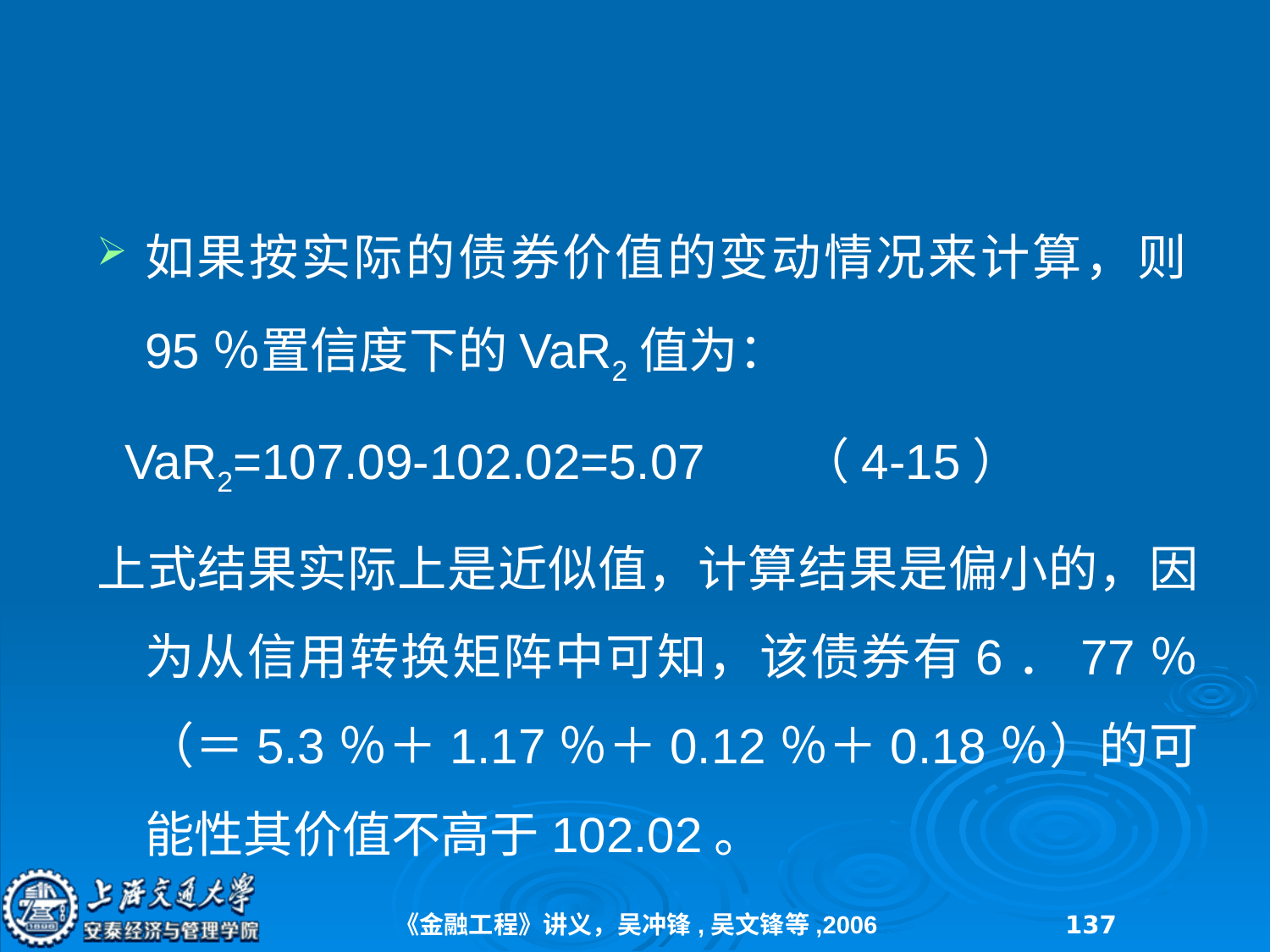

#
如果按实际的债券价值的变动情况来计算，则95％置信度下的VaR2值为：
  VaR2=107.09-102.02=5.07      （4-15）
上式结果实际上是近似值，计算结果是偏小的，因为从信用转换矩阵中可知，该债券有6．77％（＝5.3％＋1.17％＋0.12％＋0.18％）的可能性其价值不高于102.02。